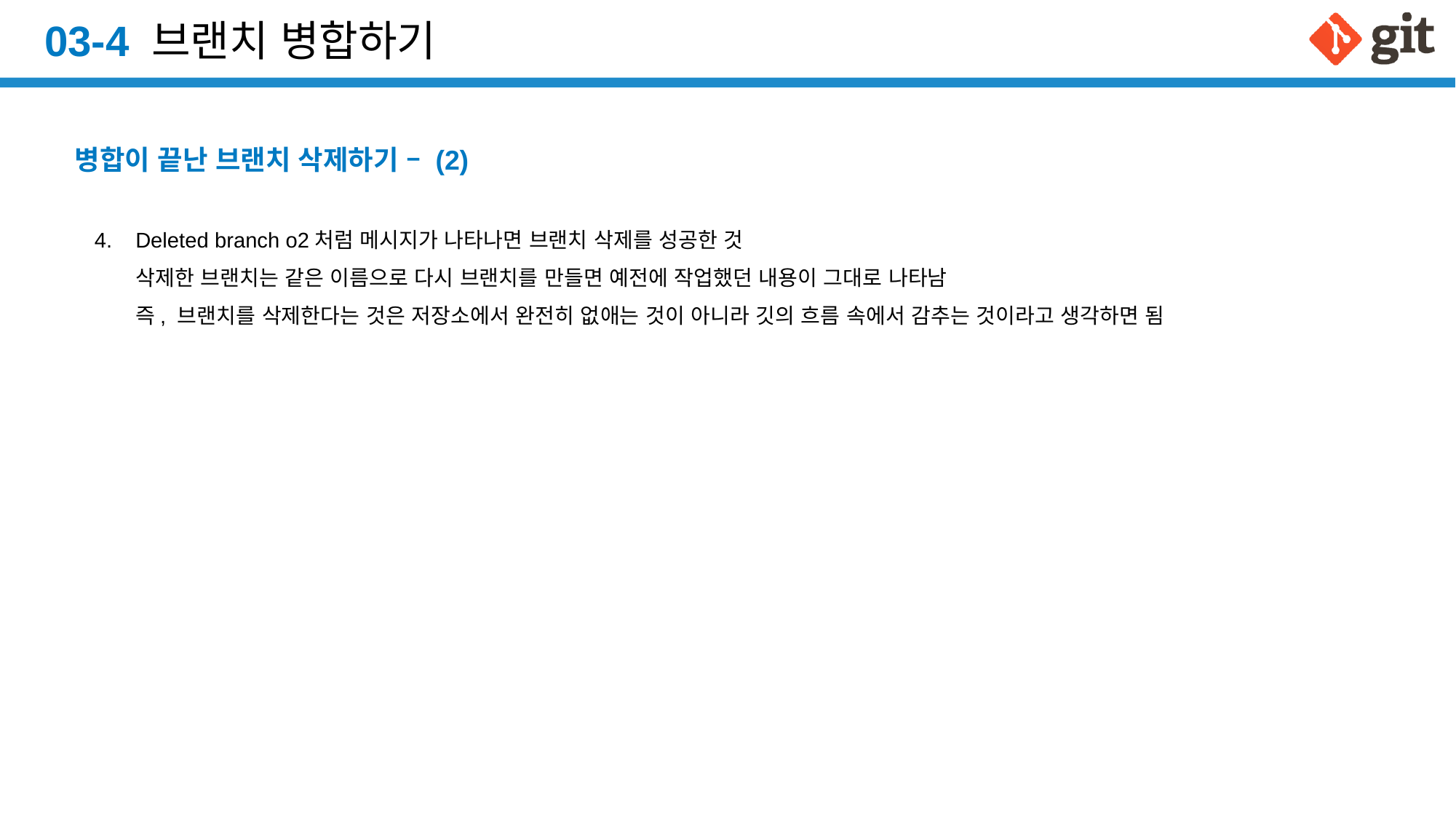

# 03-4 브랜치 병합하기
병합이 끝난 브랜치 삭제하기 – (2)
Deleted branch o2처럼 메시지가 나타나면 브랜치 삭제를 성공한 것
삭제한 브랜치는 같은 이름으로 다시 브랜치를 만들면 예전에 작업했던 내용이 그대로 나타남
즉, 브랜치를 삭제한다는 것은 저장소에서 완전히 없애는 것이 아니라 깃의 흐름 속에서 감추는 것이라고 생각하면 됨